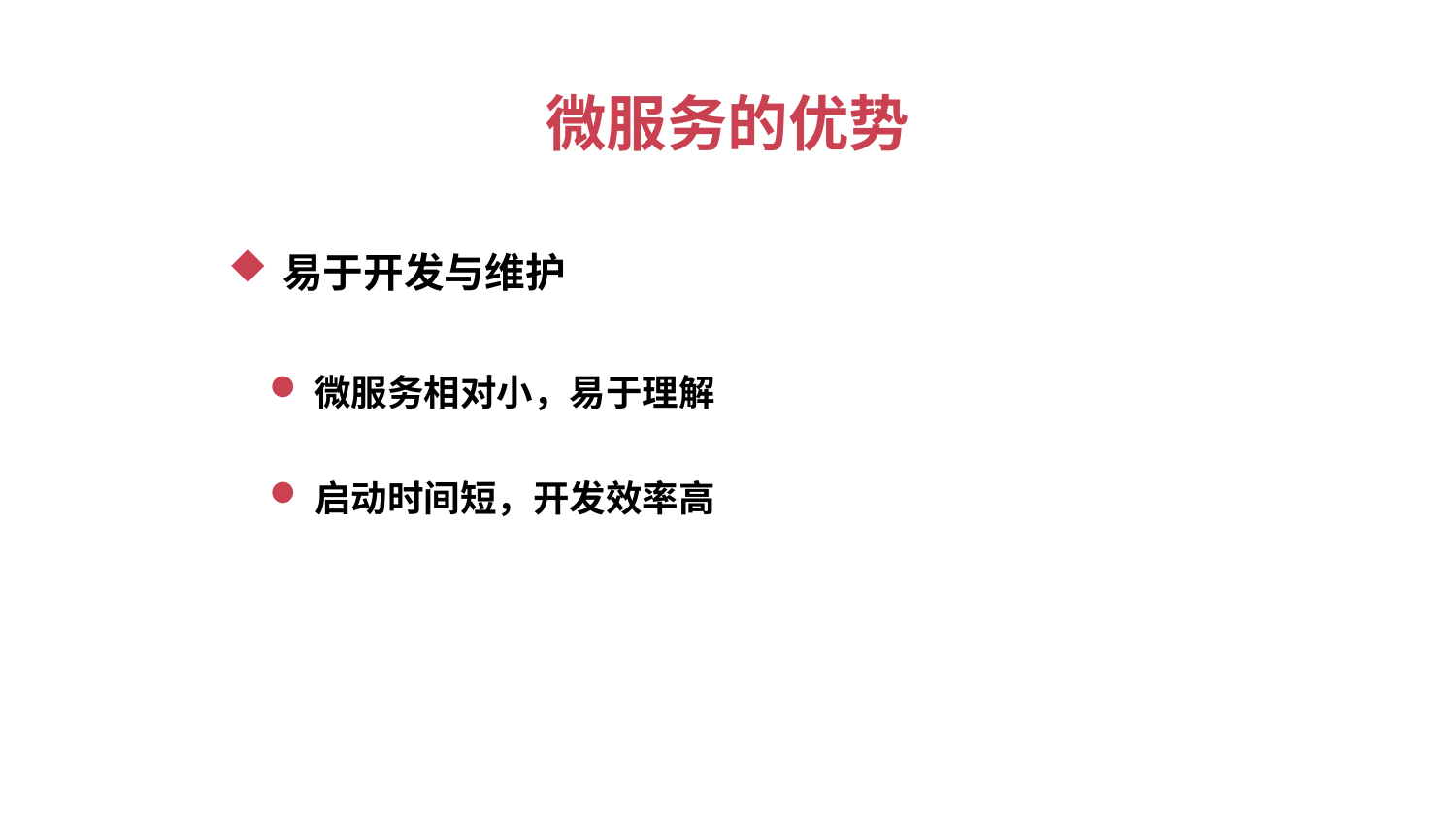

微服务的优势
易于开发与维护
微服务相对小，易于理解
启动时间短，开发效率高